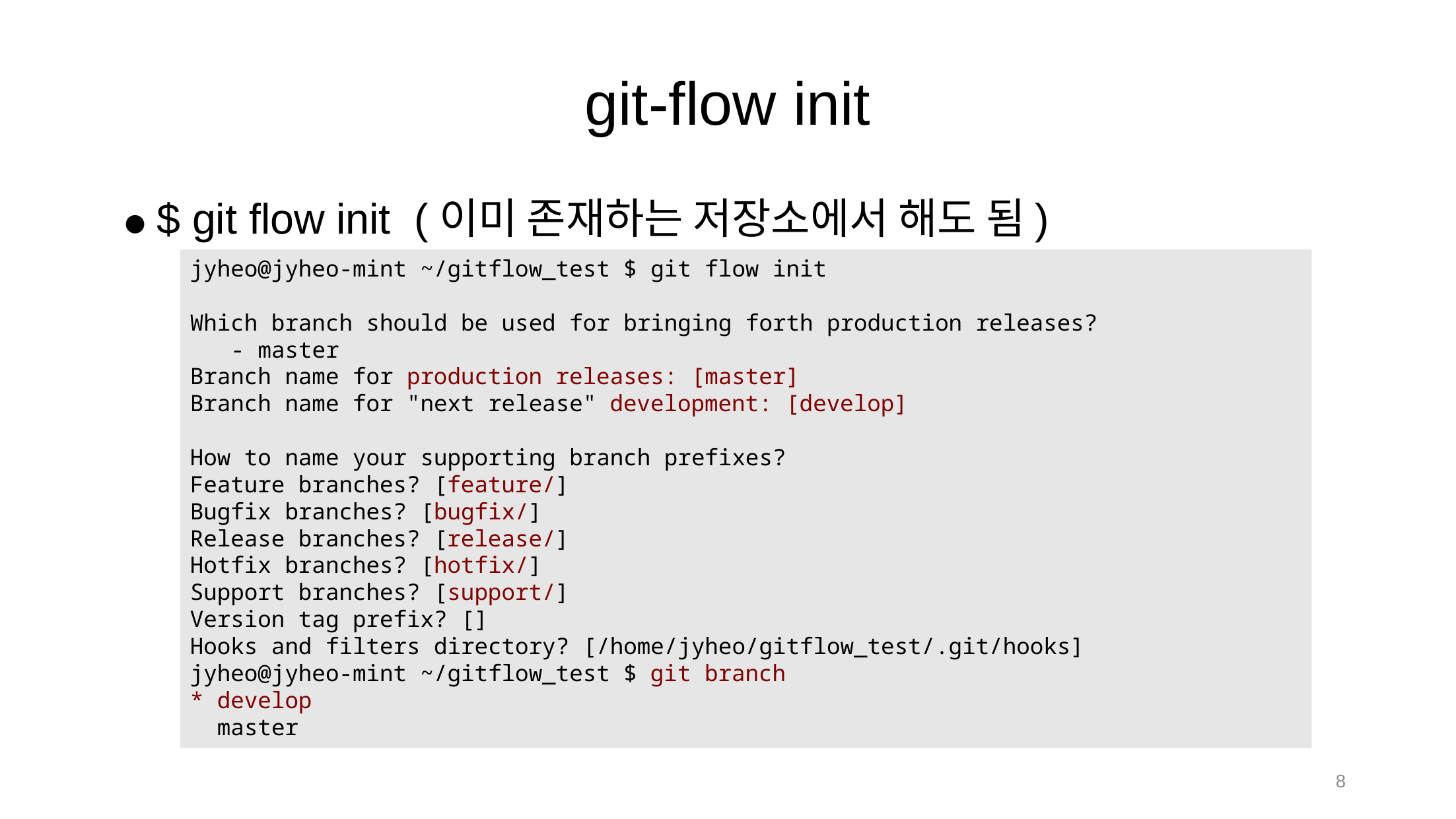

git-flow init
$ git flow init  (이미 존재하는 저장소에서 해도 됨)
jyheo@jyheo-mint ~/gitflow_test $ git flow init

Which branch should be used for bringing forth production releases?
   - master
Branch name for production releases: [master]
Branch name for "next release" development: [develop]

How to name your supporting branch prefixes?
Feature branches? [feature/]
Bugfix branches? [bugfix/]
Release branches? [release/]
Hotfix branches? [hotfix/]
Support branches? [support/]
Version tag prefix? []
Hooks and filters directory? [/home/jyheo/gitflow_test/.git/hooks]
jyheo@jyheo-mint ~/gitflow_test $ git branch
* develop
  master
8